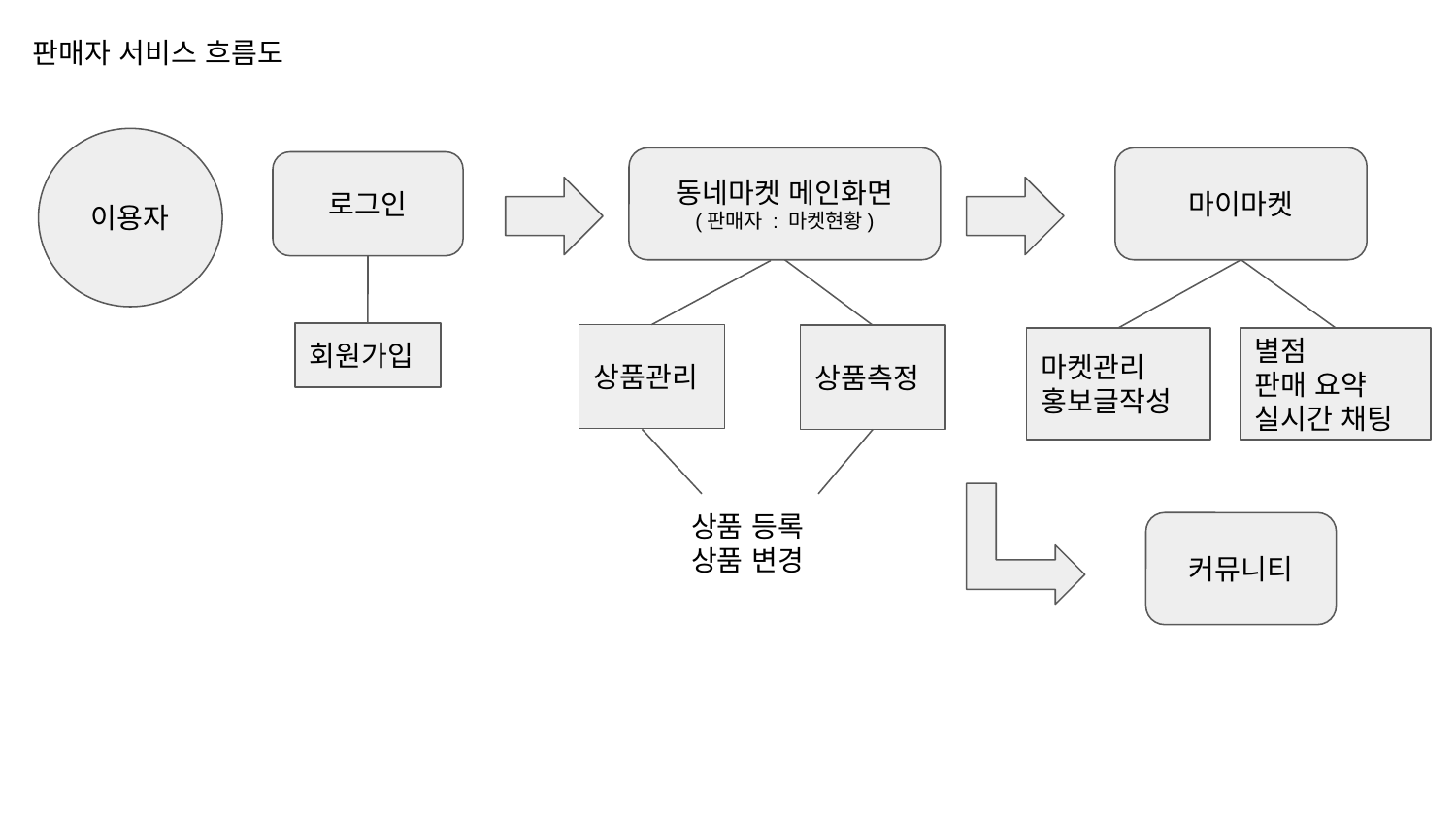

판매자 서비스 흐름도
이용자
동네마켓 메인화면
(판매자 : 마켓현황)
마이마켓
로그인

회원가입
상품관리
상품측정
마켓관리
홍보글작성
별점
판매 요약
실시간 채팅

상품 등록
상품 변경
커뮤니티